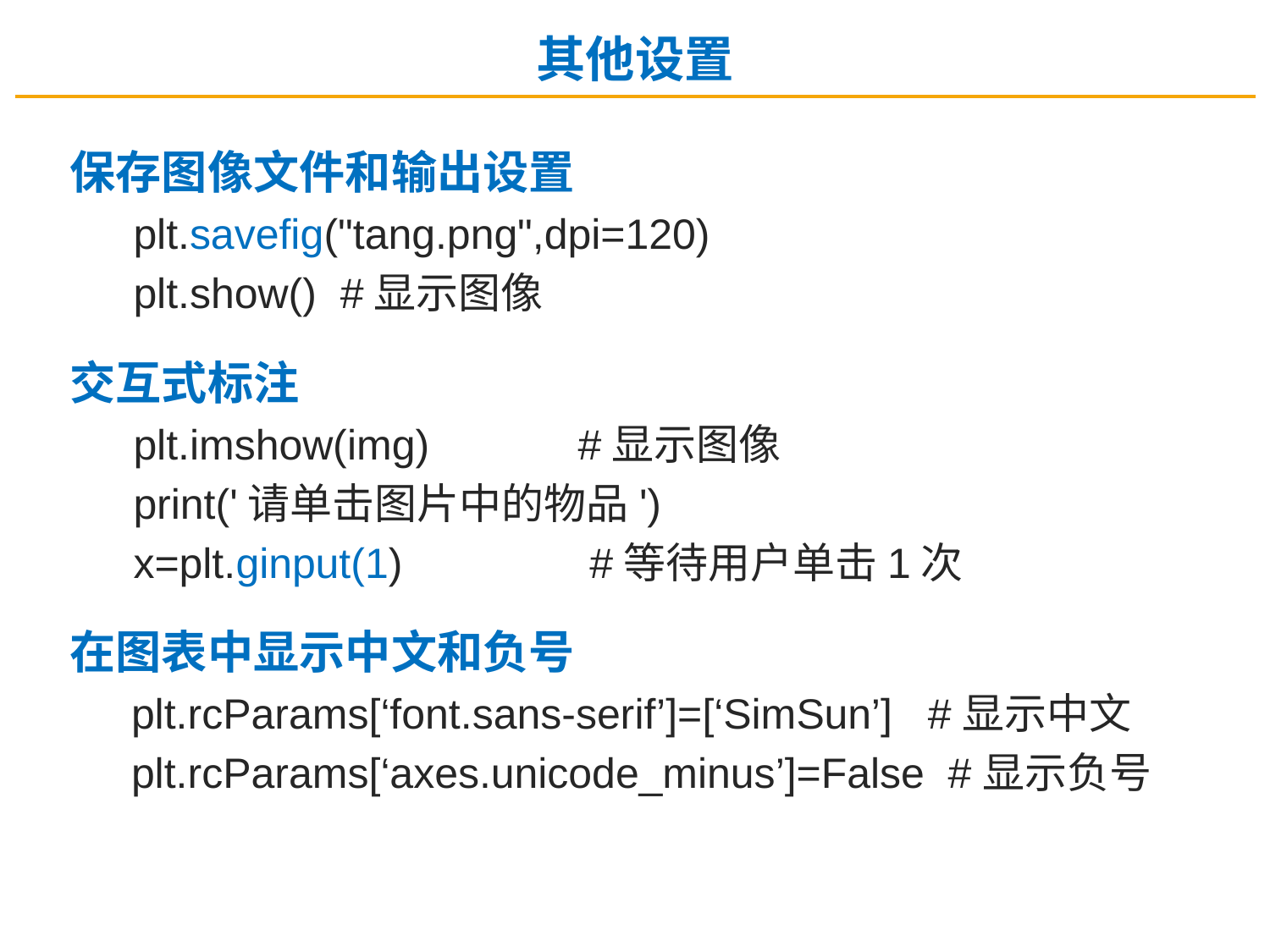

其他设置
保存图像文件和输出设置
plt.savefig("tang.png",dpi=120)
plt.show()  #显示图像
交互式标注
plt.imshow(img)   	#显示图像
print('请单击图片中的物品')
x=plt.ginput(1)		 #等待用户单击1次
在图表中显示中文和负号
plt.rcParams[‘font.sans-serif’]=[‘SimSun’]   #显示中文
plt.rcParams[‘axes.unicode_minus’]=False  #显示负号